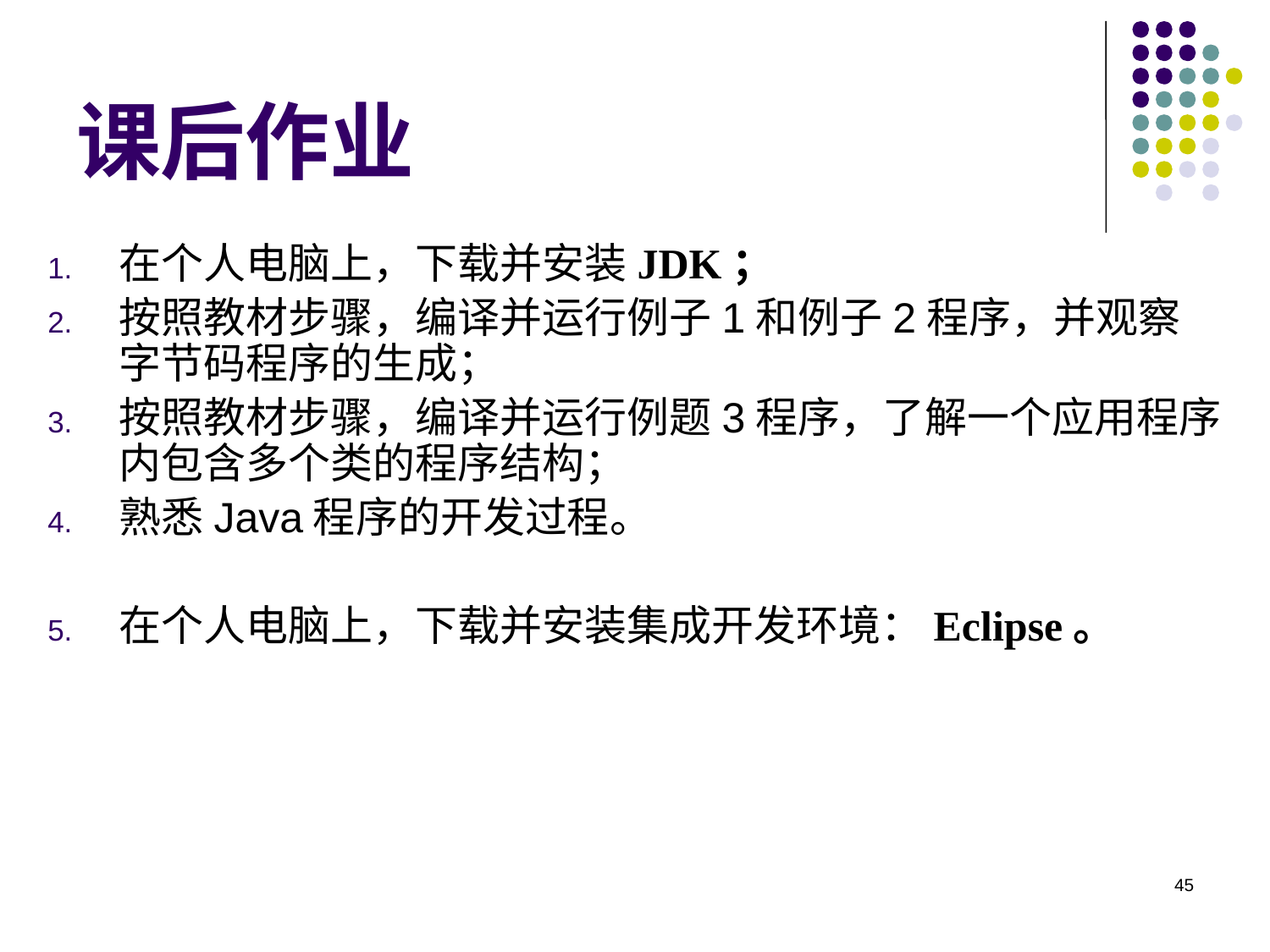

# 课后作业
在个人电脑上，下载并安装JDK；
按照教材步骤，编译并运行例子1和例子2程序，并观察字节码程序的生成；
按照教材步骤，编译并运行例题3程序，了解一个应用程序内包含多个类的程序结构；
熟悉Java程序的开发过程。

在个人电脑上，下载并安装集成开发环境：Eclipse。

45